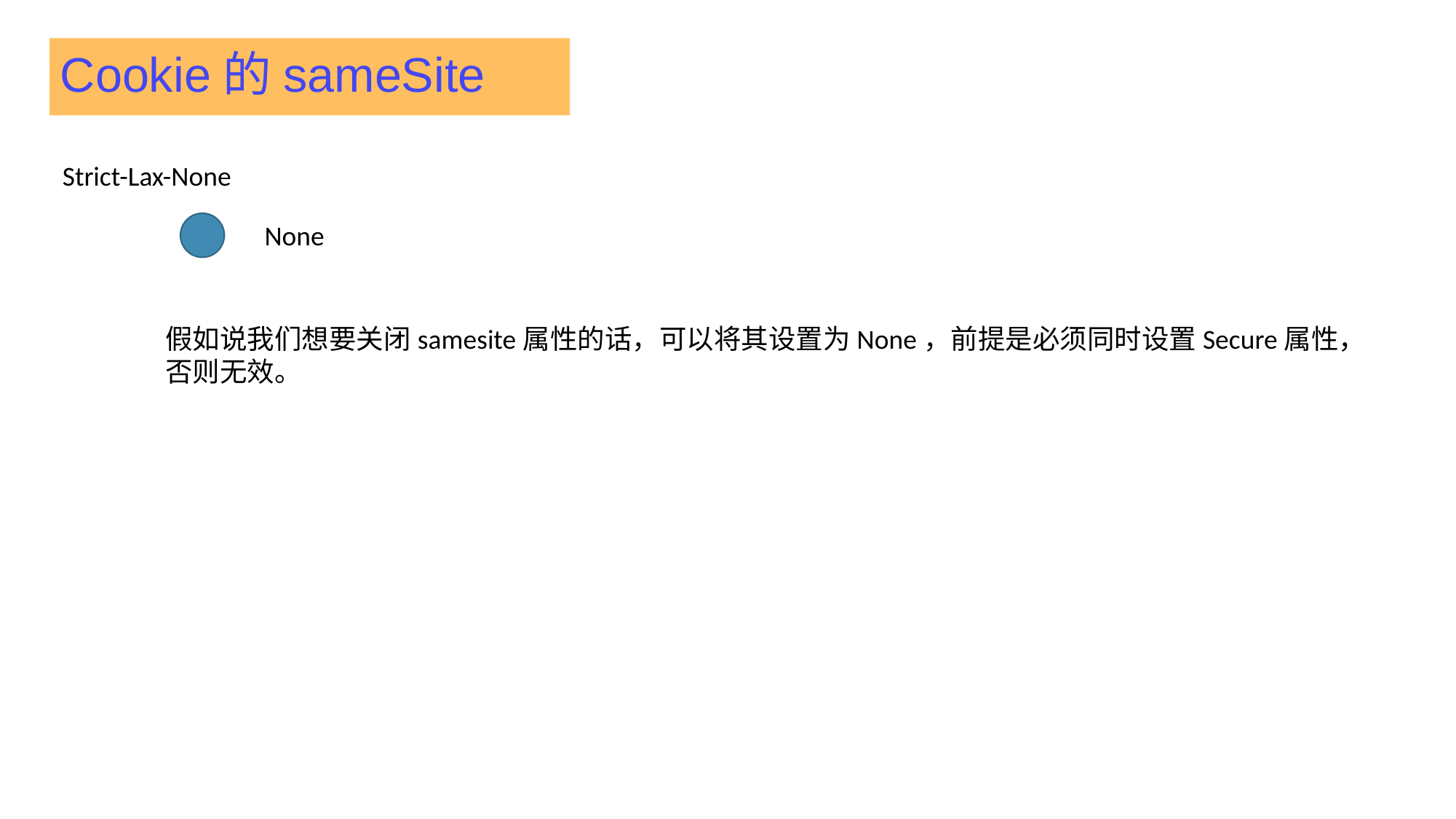

Cookie的sameSite

Strict-Lax-None

None
假如说我们想要关闭samesite属性的话，可以将其设置为None，前提是必须同时设置Secure属性，
否则无效。